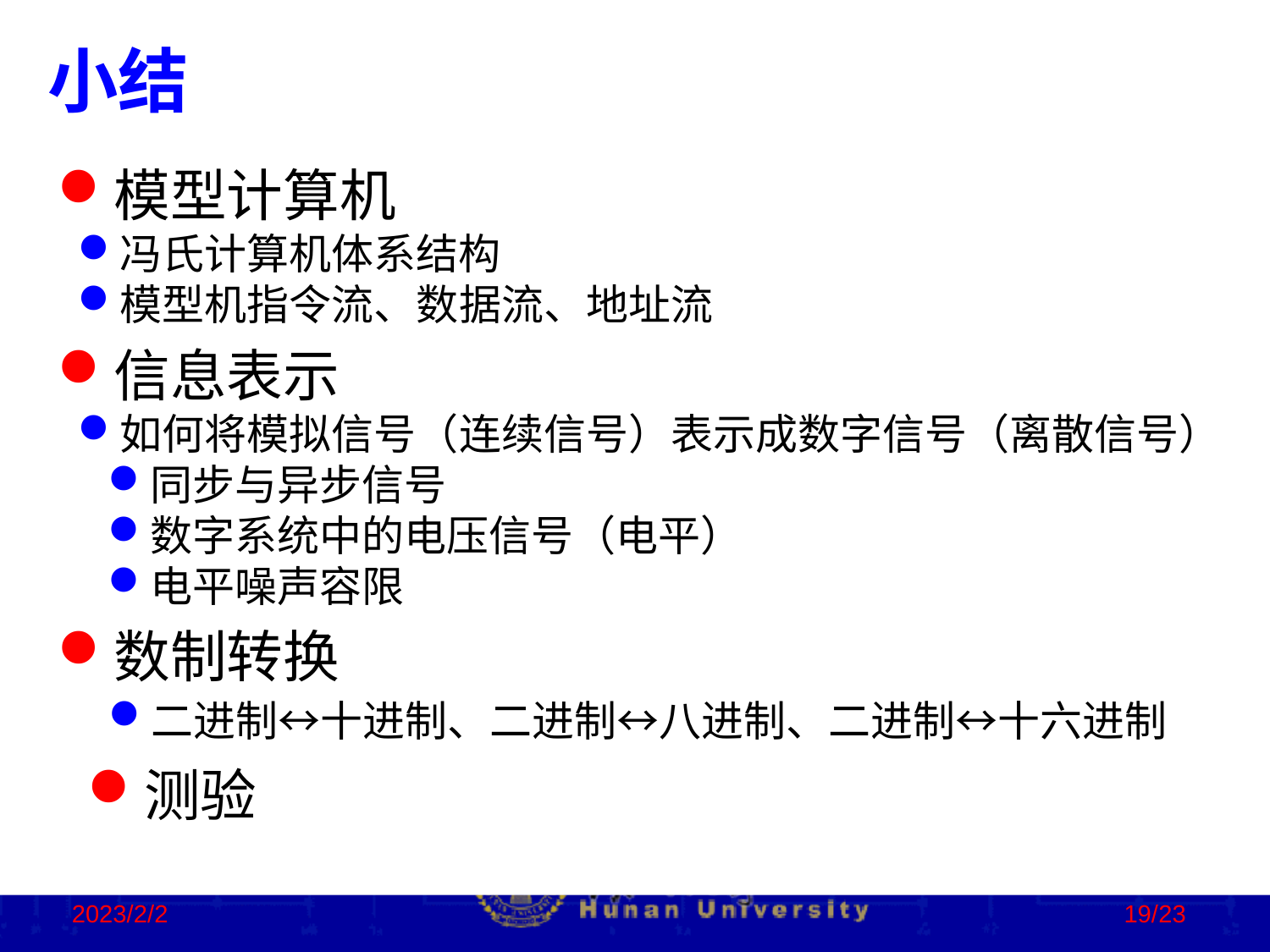

小结
模型计算机
冯氏计算机体系结构
模型机指令流、数据流、地址流
信息表示
如何将模拟信号（连续信号）表示成数字信号（离散信号）
同步与异步信号
数字系统中的电压信号（电平）
电平噪声容限
数制转换
二进制↔︎十进制、二进制↔︎八进制、二进制↔︎十六进制
测验
2023/2/2
19/23